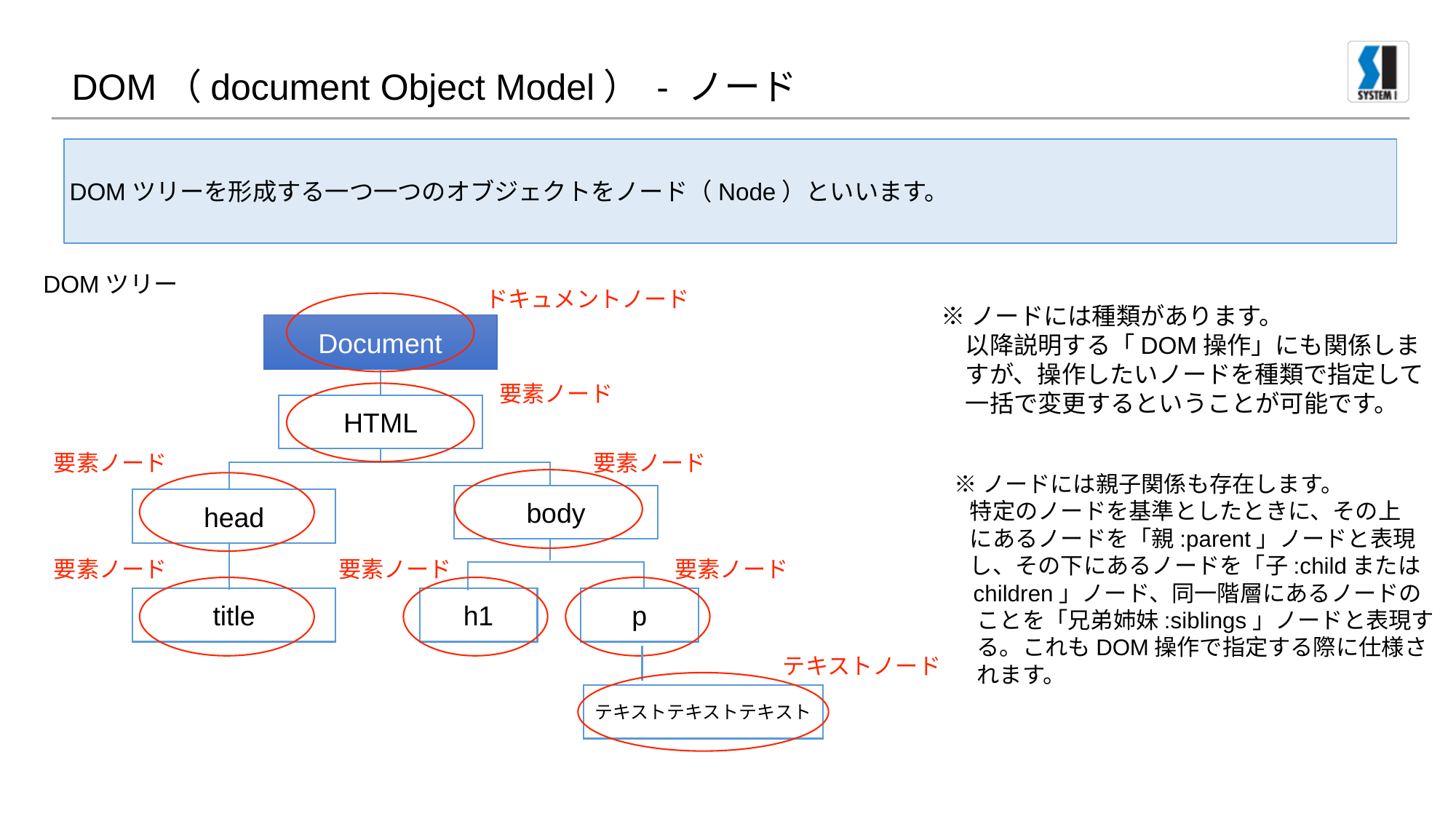

# DOM（document Object Model） - ノード

DOMツリーを形成する一つ一つのオブジェクトをノード（Node）といいます。
DOMツリー
ドキュメントノード

※ノードには種類があります。
　以降説明する「DOM操作」にも関係しま
　すが、操作したいノードを種類で指定して
　一括で変更するということが可能です。

Document

HTML

body

head

title

h1

p
要素ノード

要素ノード
要素ノード
※ノードには親子関係も存在します。
  特定のノードを基準としたときに、その上
  にあるノードを「親:parent」ノードと表現
  し、その下にあるノードを「子:childまたは
   children」ノード、同一階層にあるノードの
　ことを「兄弟姉妹:siblings」ノードと表現す
　る。これもDOM操作で指定する際に仕様さ
　れます。

要素ノード
要素ノード
要素ノード

テキストノード

テキストテキストテキスト